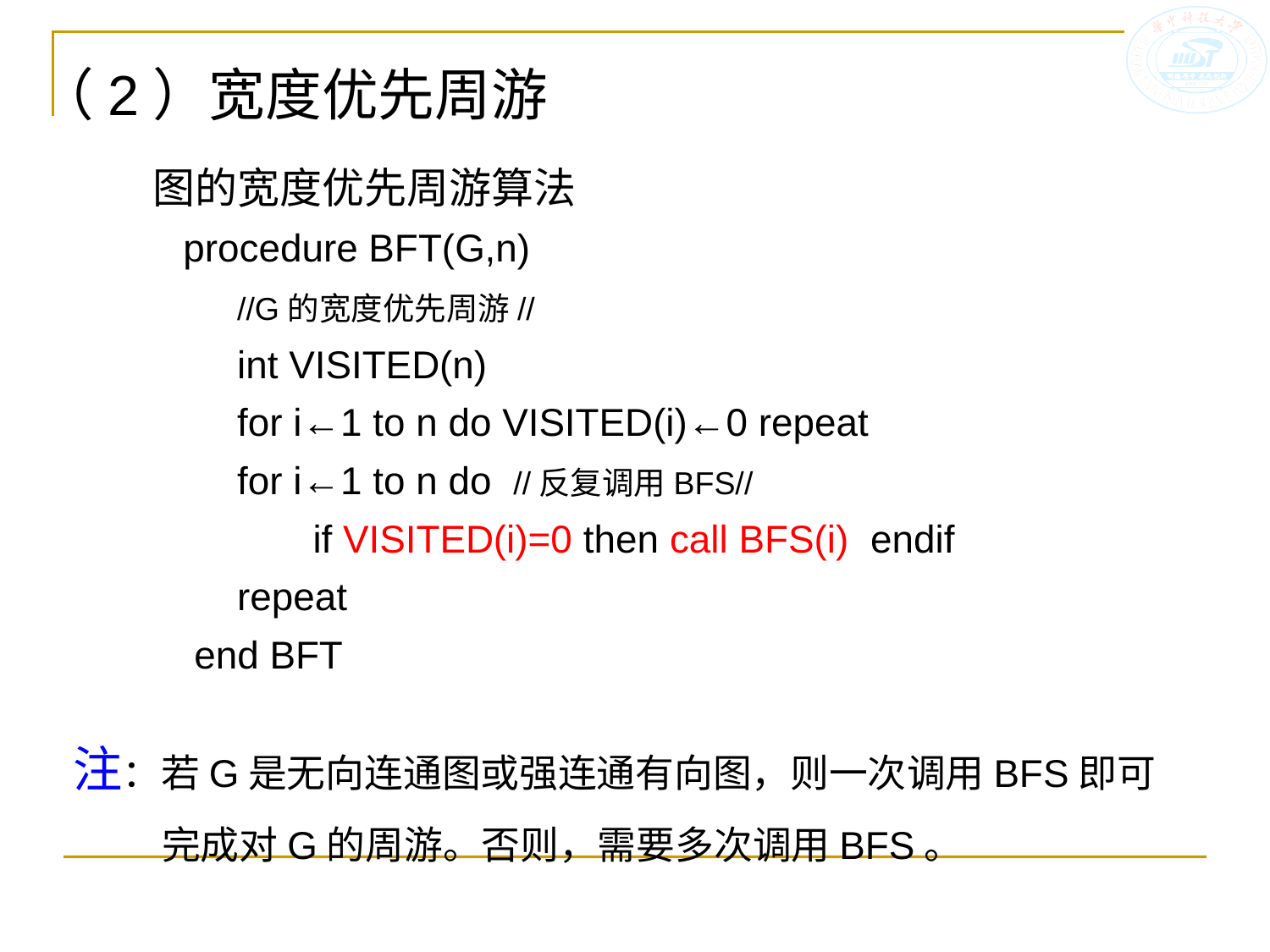

（2）宽度优先周游
           图的宽度优先周游算法
  procedure BFT(G,n)
       //G的宽度优先周游//
       int VISITED(n)
       for i←1 to n do VISITED(i)←0 repeat
       for i←1 to n do  //反复调用BFS//
              if VISITED(i)=0 then call BFS(i)  endif
       repeat
   end BFT
   注：若G是无向连通图或强连通有向图，则一次调用BFS即可完成对G的周游。否则，需要多次调用BFS。